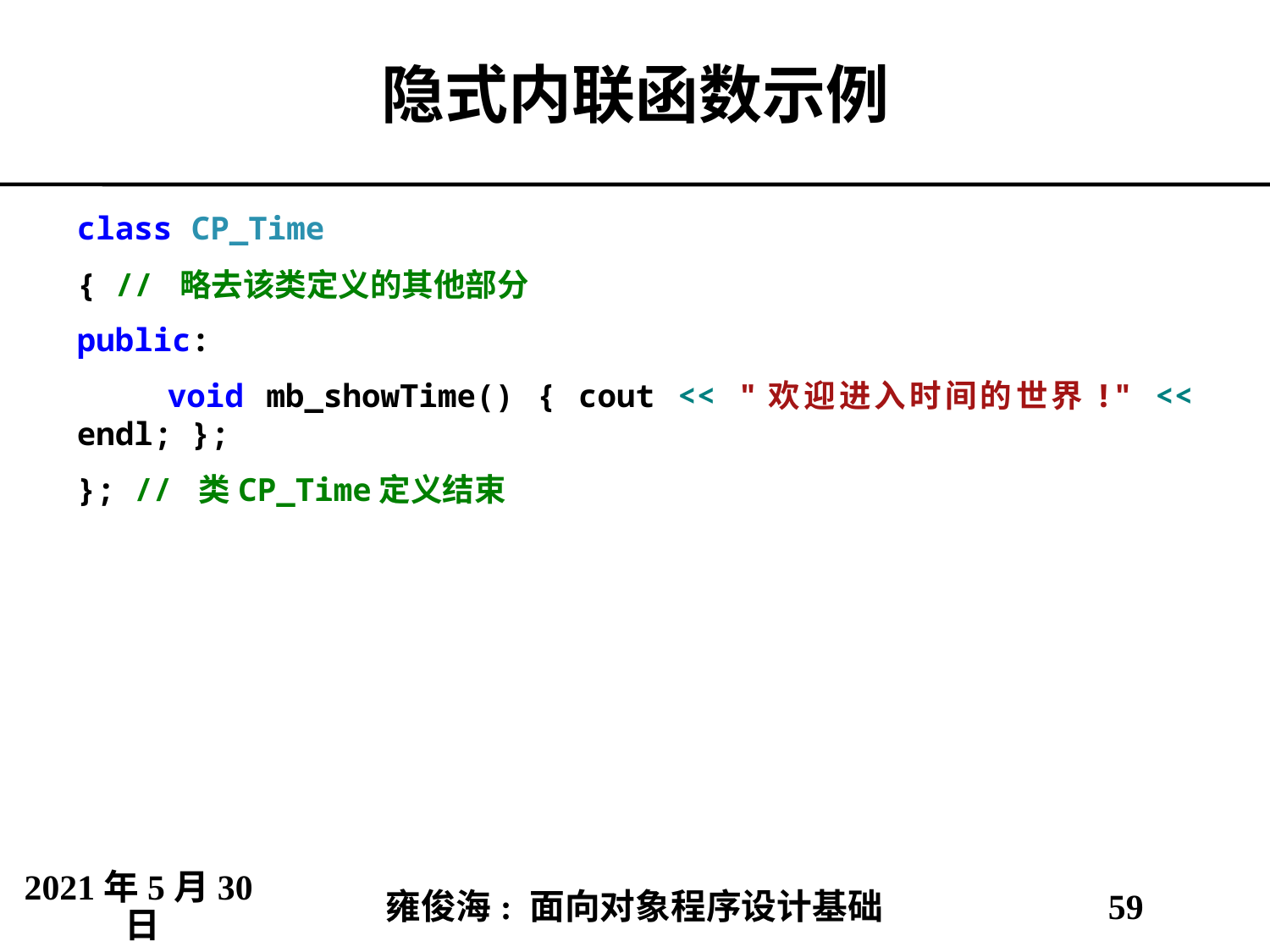

# 隐式内联函数示例

class CP_Time
{ // 略去该类定义的其他部分
public:
    void mb_showTime() { cout << "欢迎进入时间的世界!" << endl; };
}; // 类CP_Time定义结束
2021年5月30日
雍俊海: 面向对象程序设计基础
59